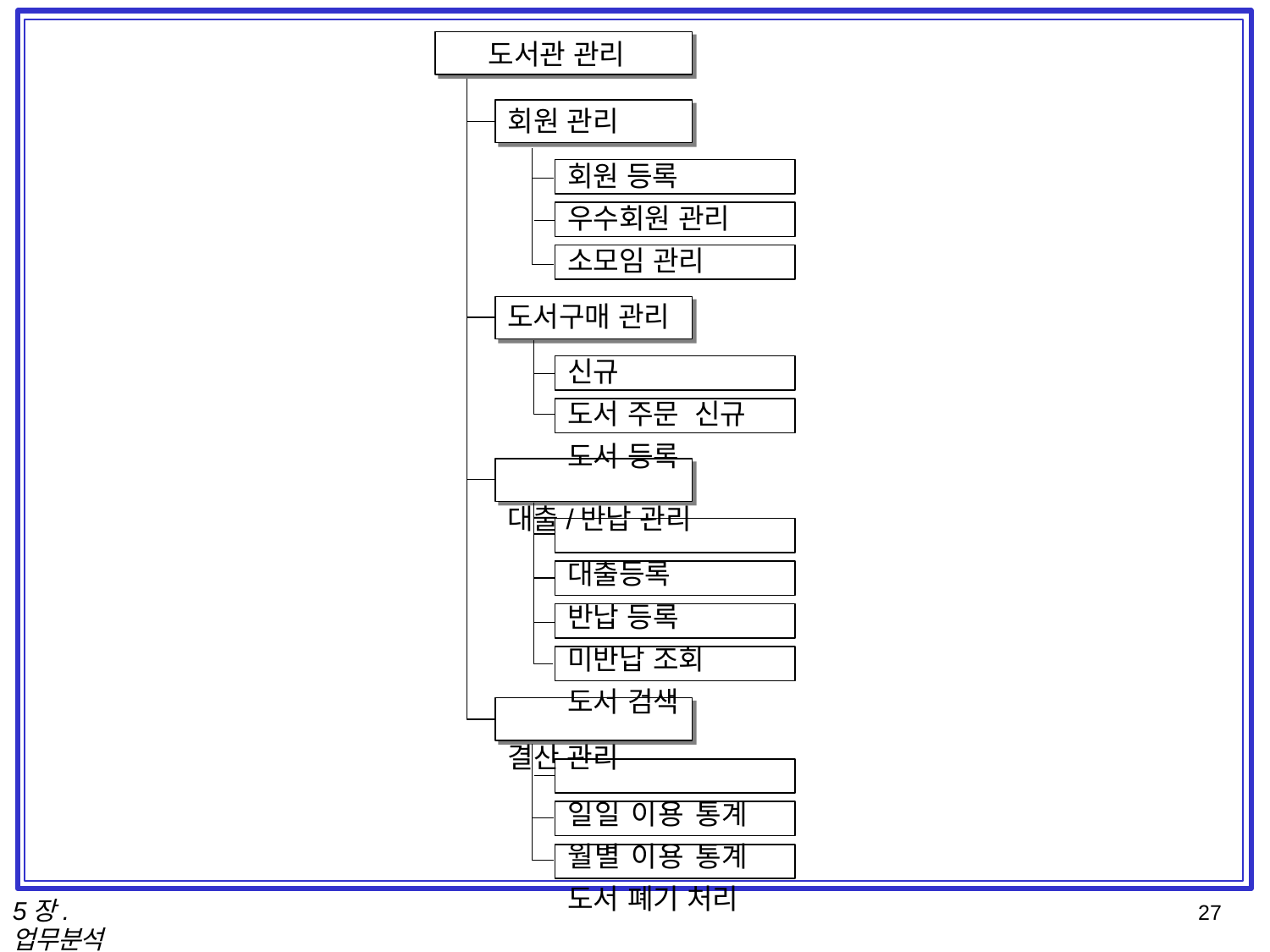

도서관 관리

회원 관리
회원 등록  우수회원 관리  소모임 관리
도서구매 관리
신규	도서 주문  신규 도서 등록

대출/반납 관리
대출등록  반납 등록  미반납 조회  도서 검색
결산 관리
일일 이용 통계  월별 이용 통계  도서 폐기 처리

5장. 업무분석
27